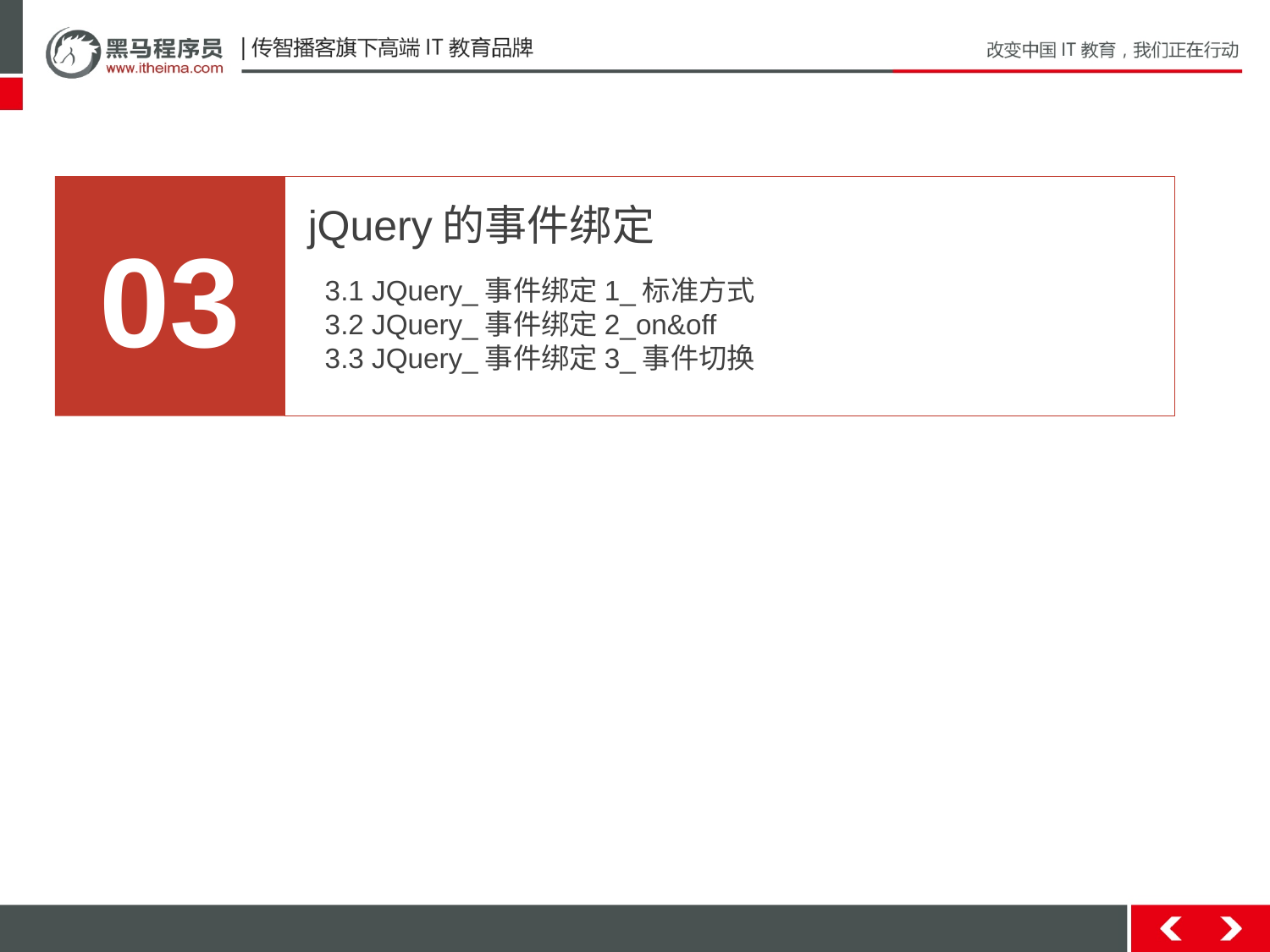

03

jQuery的事件绑定
3.1 JQuery_事件绑定1_标准方式
3.2 JQuery_事件绑定2_on&off
3.3 JQuery_事件绑定3_事件切换